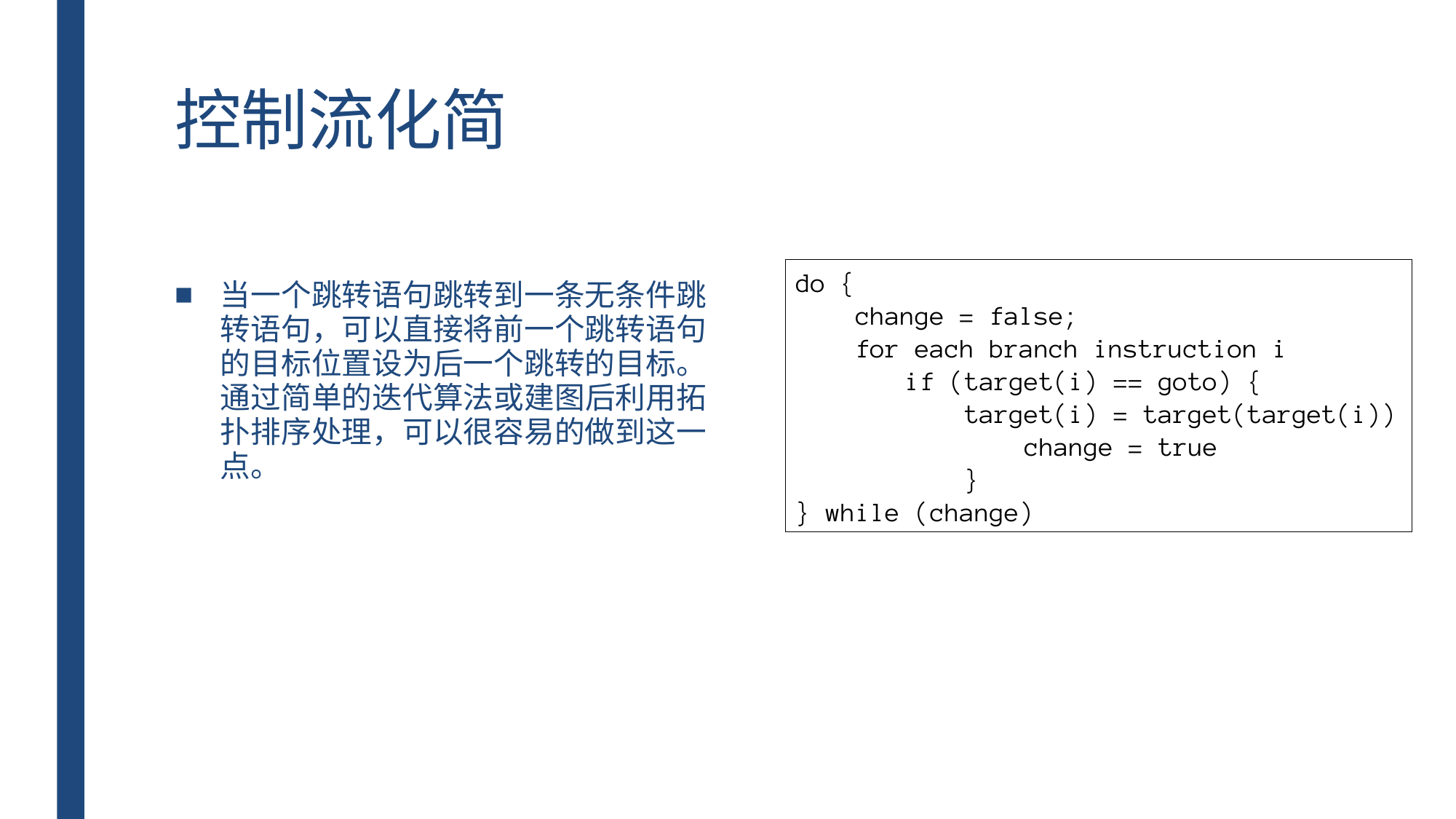

# 控制流化简
do {
    change = false;
    for each branch instruction i
    	if (target(i) == goto) {
    	    target(i) = target(target(i))
	        change = true
	    }
} while (change)
当一个跳转语句跳转到一条无条件跳转语句，可以直接将前一个跳转语句的目标位置设为后一个跳转的目标。通过简单的迭代算法或建图后利用拓扑排序处理，可以很容易的做到这一点。